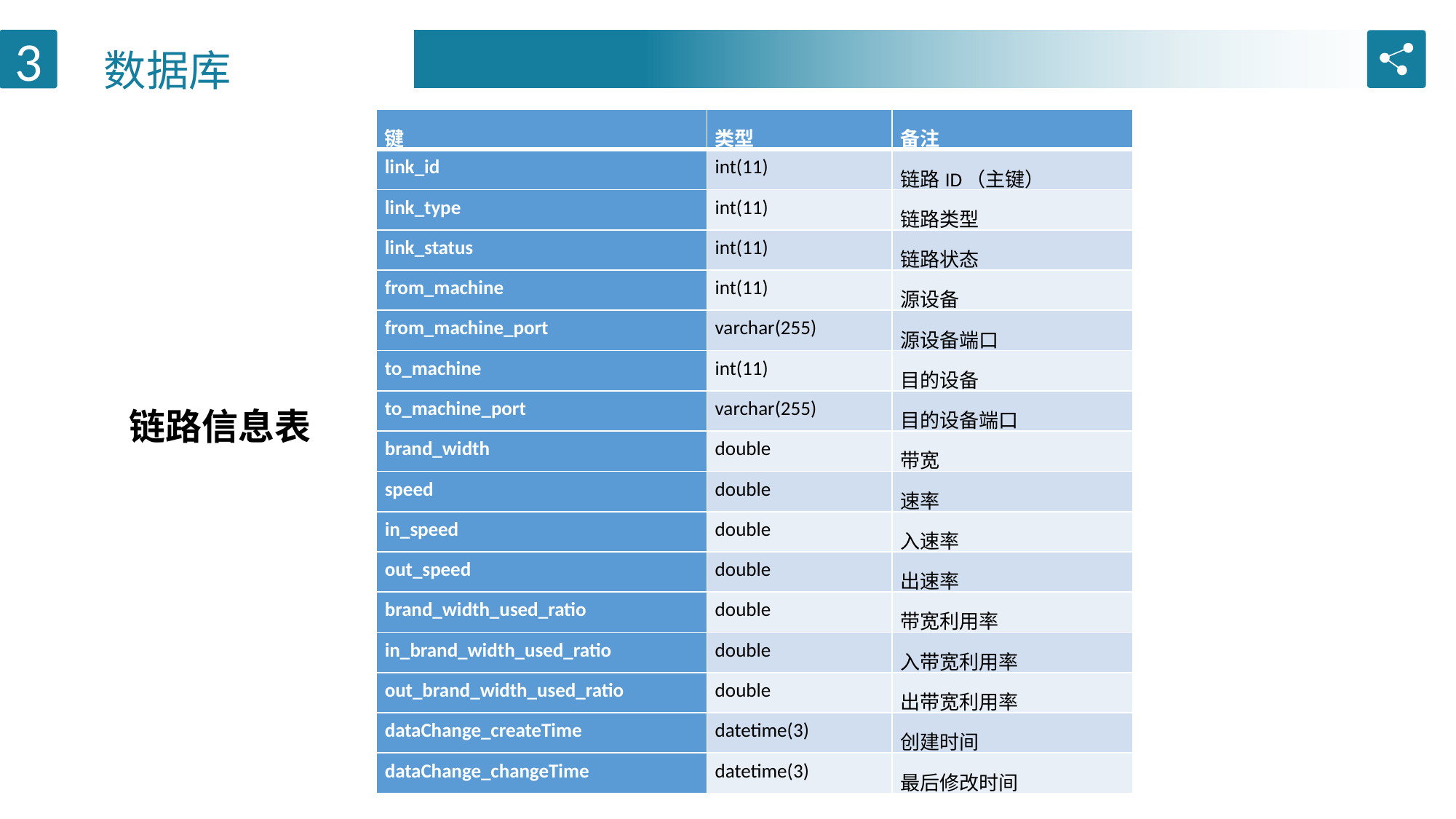

数据库
3

| 键 | 类型 | 备注 |
| --- | --- | --- |
| link\_id | int(11) | 链路ID（主键） |
| link\_type | int(11) | 链路类型 |
| link\_status | int(11) | 链路状态 |
| from\_machine | int(11) | 源设备 |
| from\_machine\_port | varchar(255) | 源设备端口 |
| to\_machine | int(11) | 目的设备 |
| to\_machine\_port | varchar(255) | 目的设备端口 |
| brand\_width | double | 带宽 |
| speed | double | 速率 |
| in\_speed | double | 入速率 |
| out\_speed | double | 出速率 |
| brand\_width\_used\_ratio | double | 带宽利用率 |
| in\_brand\_width\_used\_ratio | double | 入带宽利用率 |
| out\_brand\_width\_used\_ratio | double | 出带宽利用率 |
| dataChange\_createTime | datetime(3) | 创建时间 |
| dataChange\_changeTime | datetime(3) | 最后修改时间 |
链路信息表